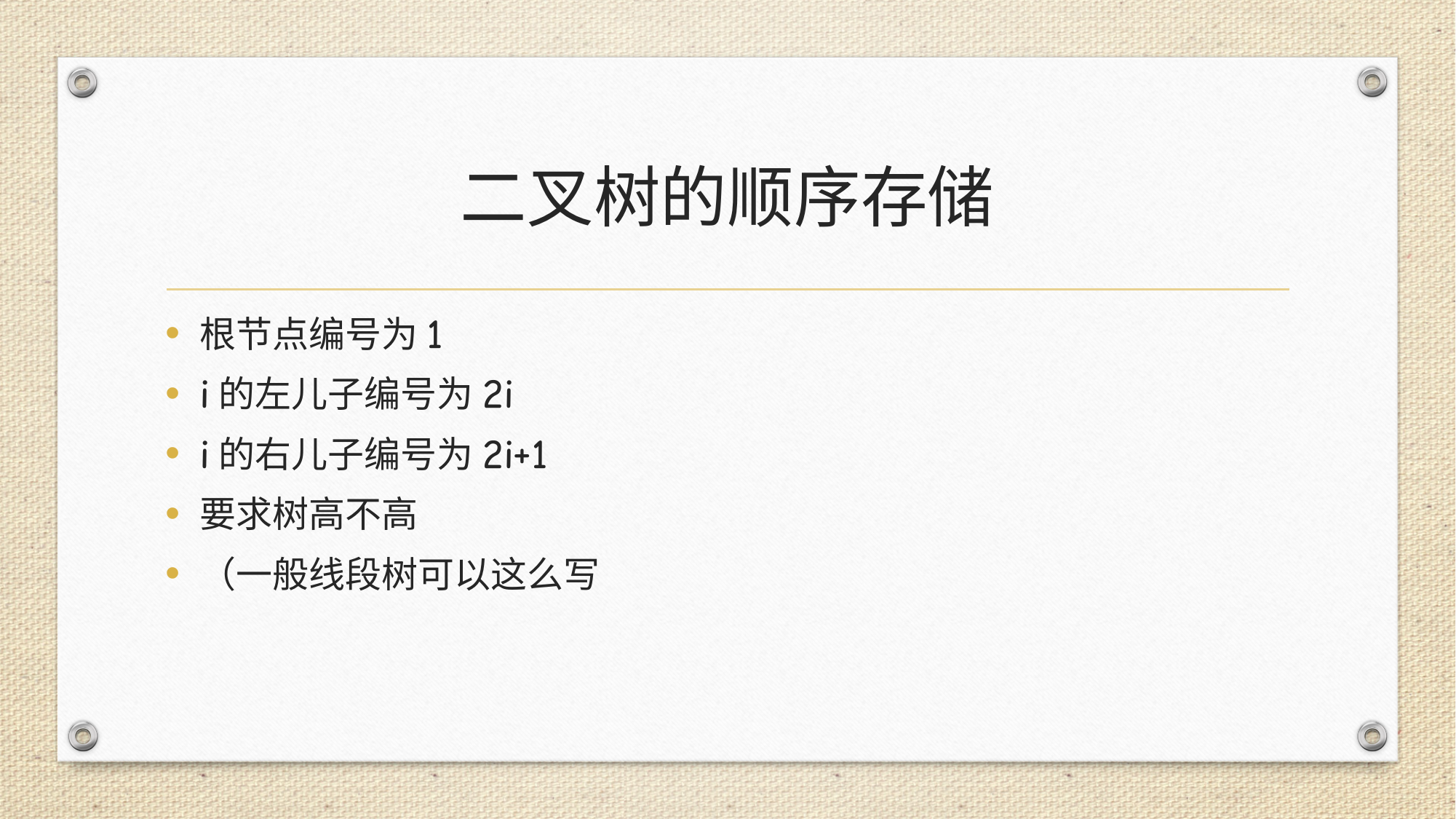

# 二叉树的顺序存储
根节点编号为1
i的左儿子编号为2i
i的右儿子编号为2i+1
要求树高不高
（一般线段树可以这么写